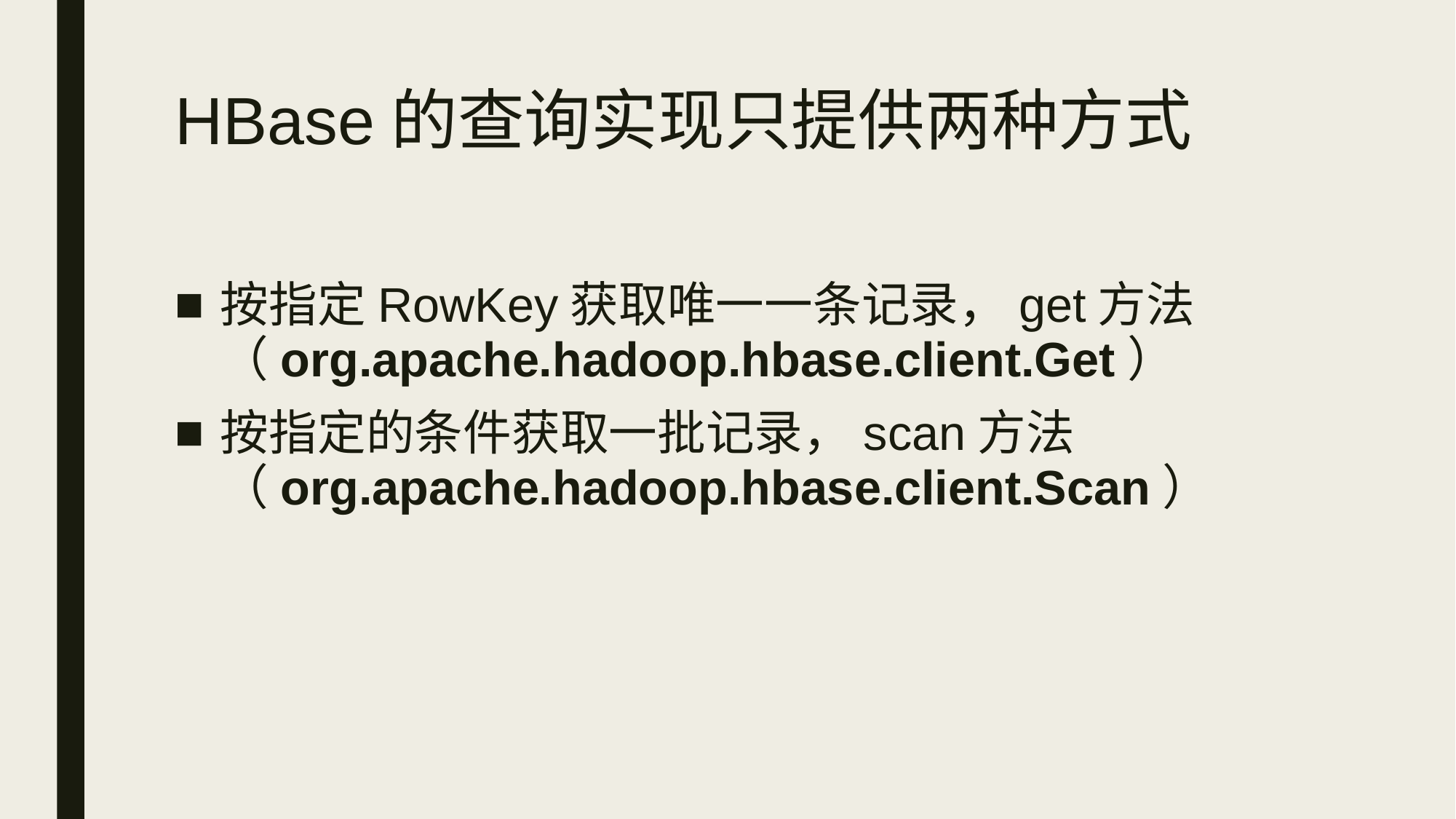

# HBase的查询实现只提供两种方式
按指定RowKey获取唯一一条记录，get方法（org.apache.hadoop.hbase.client.Get）
按指定的条件获取一批记录，scan方法（org.apache.hadoop.hbase.client.Scan）